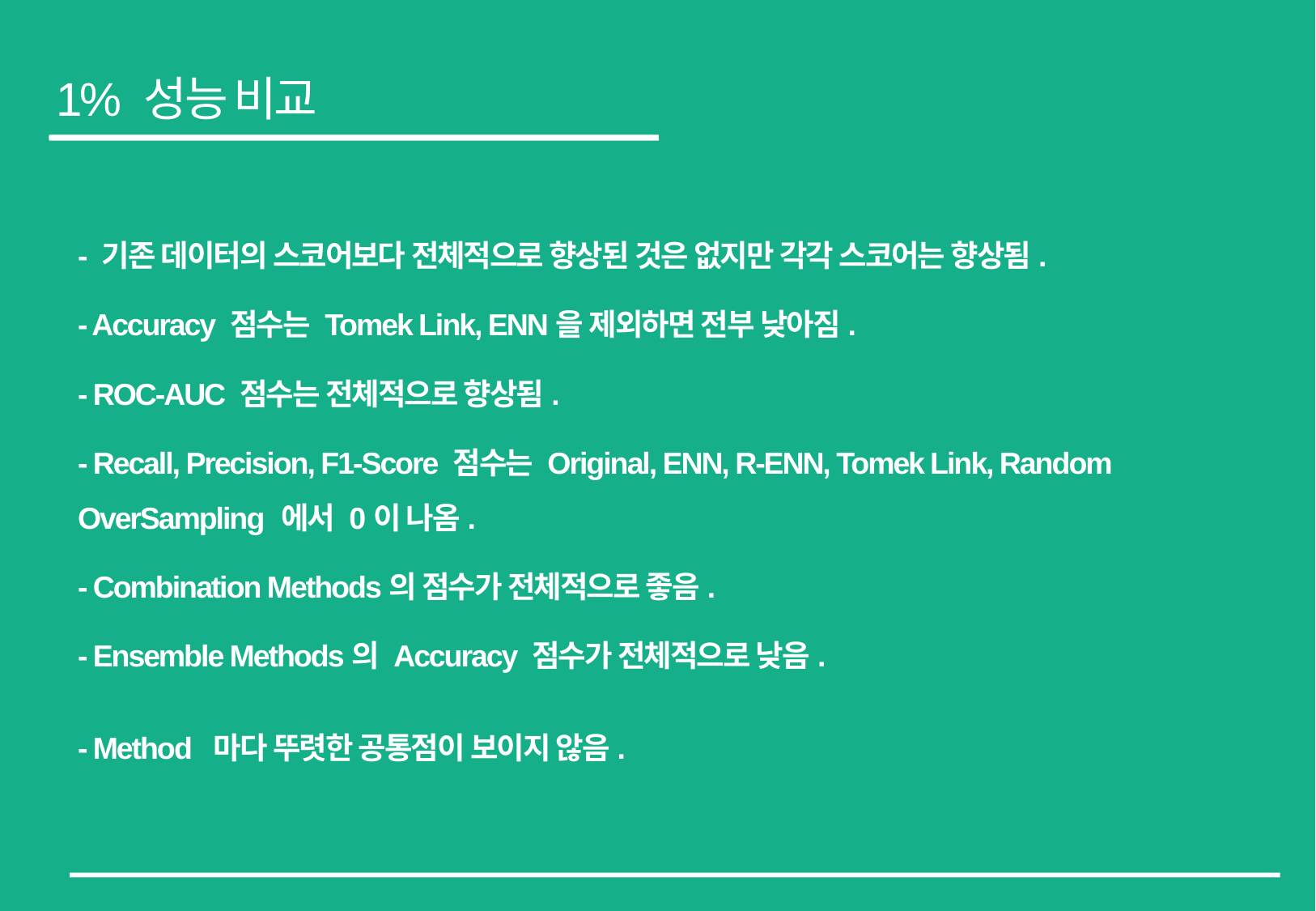

1% 성능 비교

- 기존 데이터의 스코어보다 전체적으로 향상된 것은 없지만 각각 스코어는 향상됨.
- Accuracy 점수는 Tomek Link, ENN을 제외하면 전부 낮아짐.
- ROC-AUC 점수는 전체적으로 향상됨.
- Recall, Precision, F1-Score 점수는 Original, ENN, R-ENN, Tomek Link, Random OverSampling 에서 0이 나옴.
- Combination Methods의 점수가 전체적으로 좋음.
- Ensemble Methods의 Accuracy 점수가 전체적으로 낮음.
- Method  마다 뚜렷한 공통점이 보이지 않음.